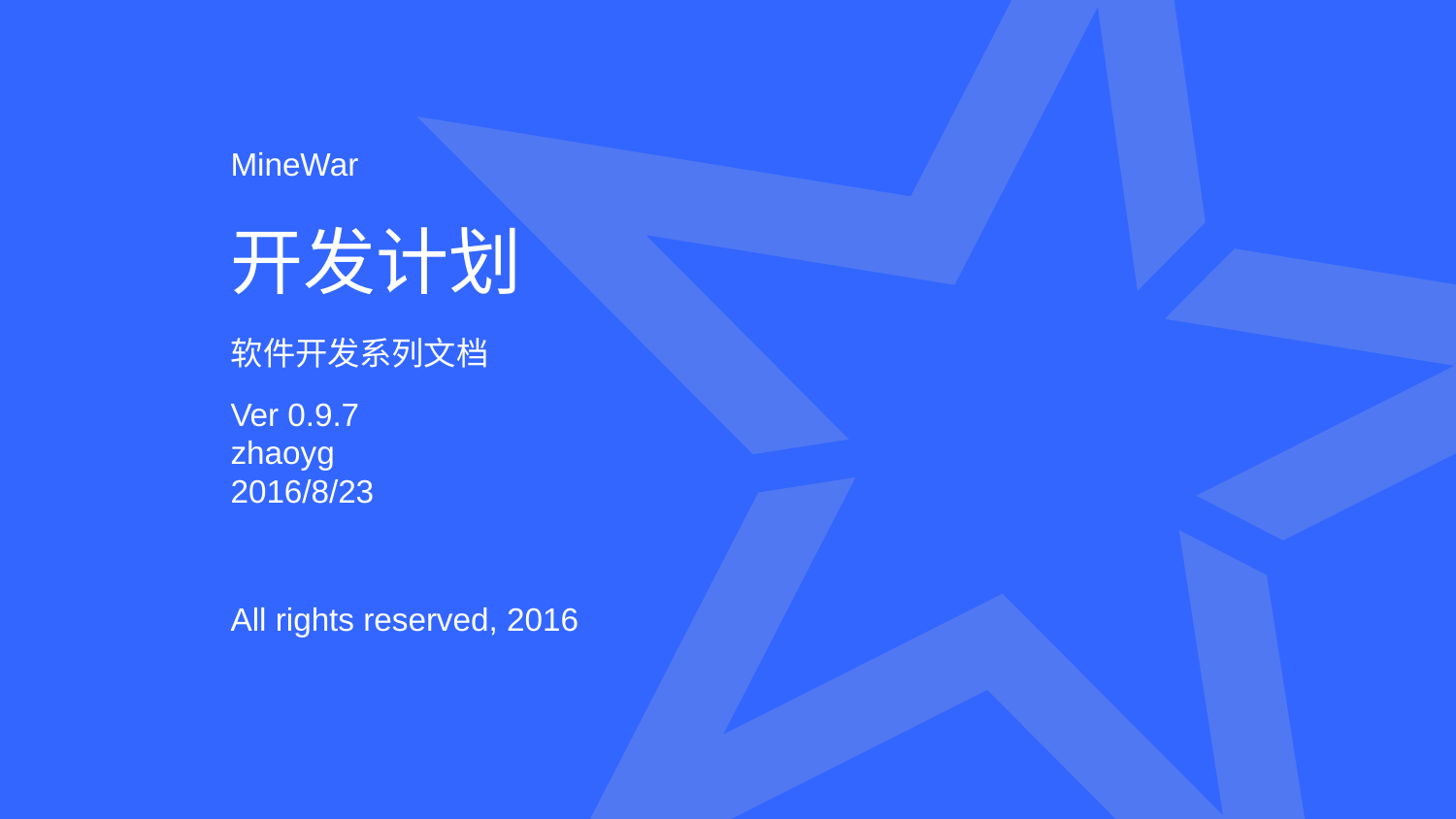

MineWar
# 开发计划
软件开发系列文档
Ver 0.9.7
zhaoyg
2016/8/23
All rights reserved, 2016